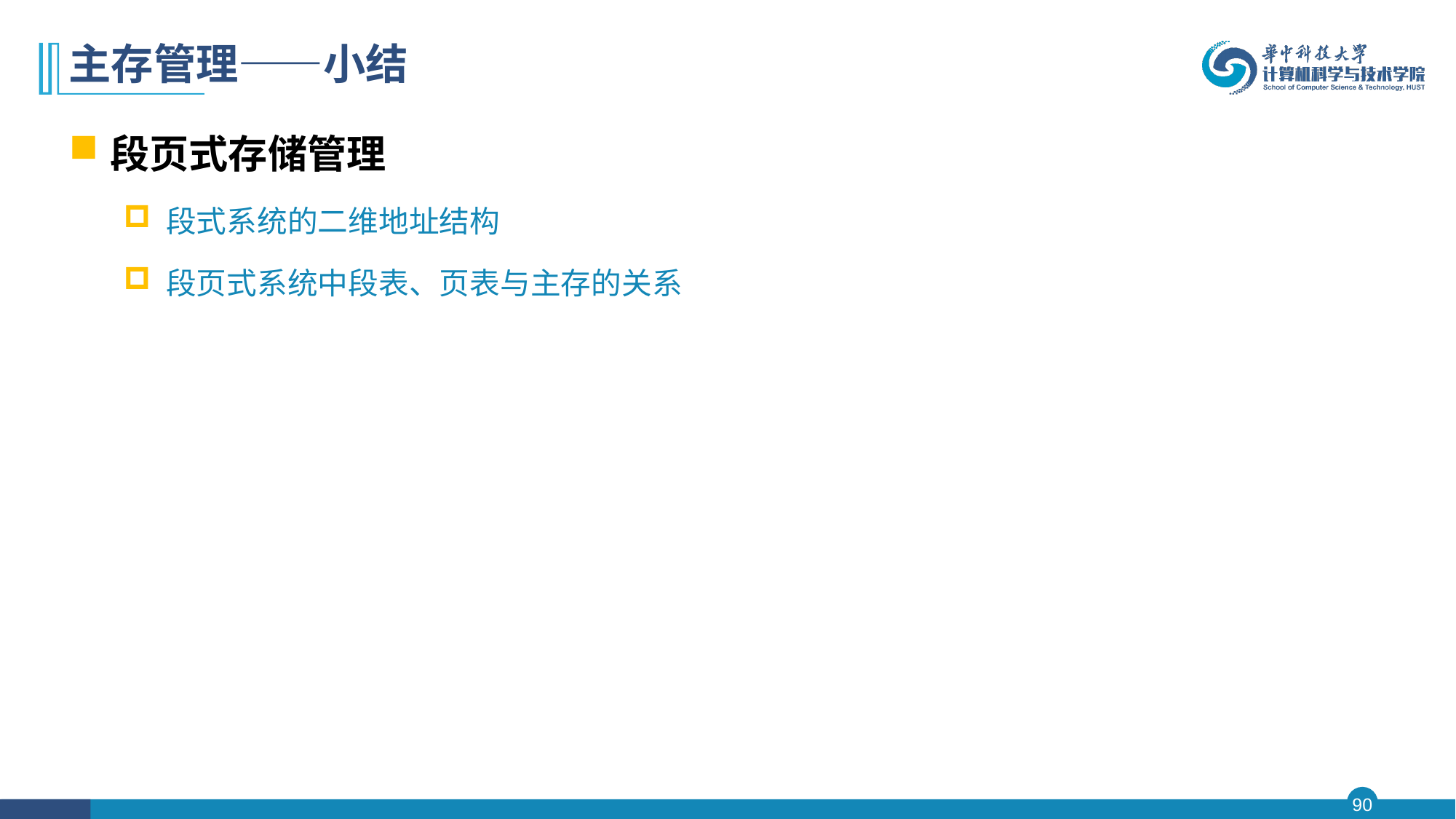

# 主存管理——小结
段页式存储管理
段式系统的二维地址结构
段页式系统中段表、页表与主存的关系